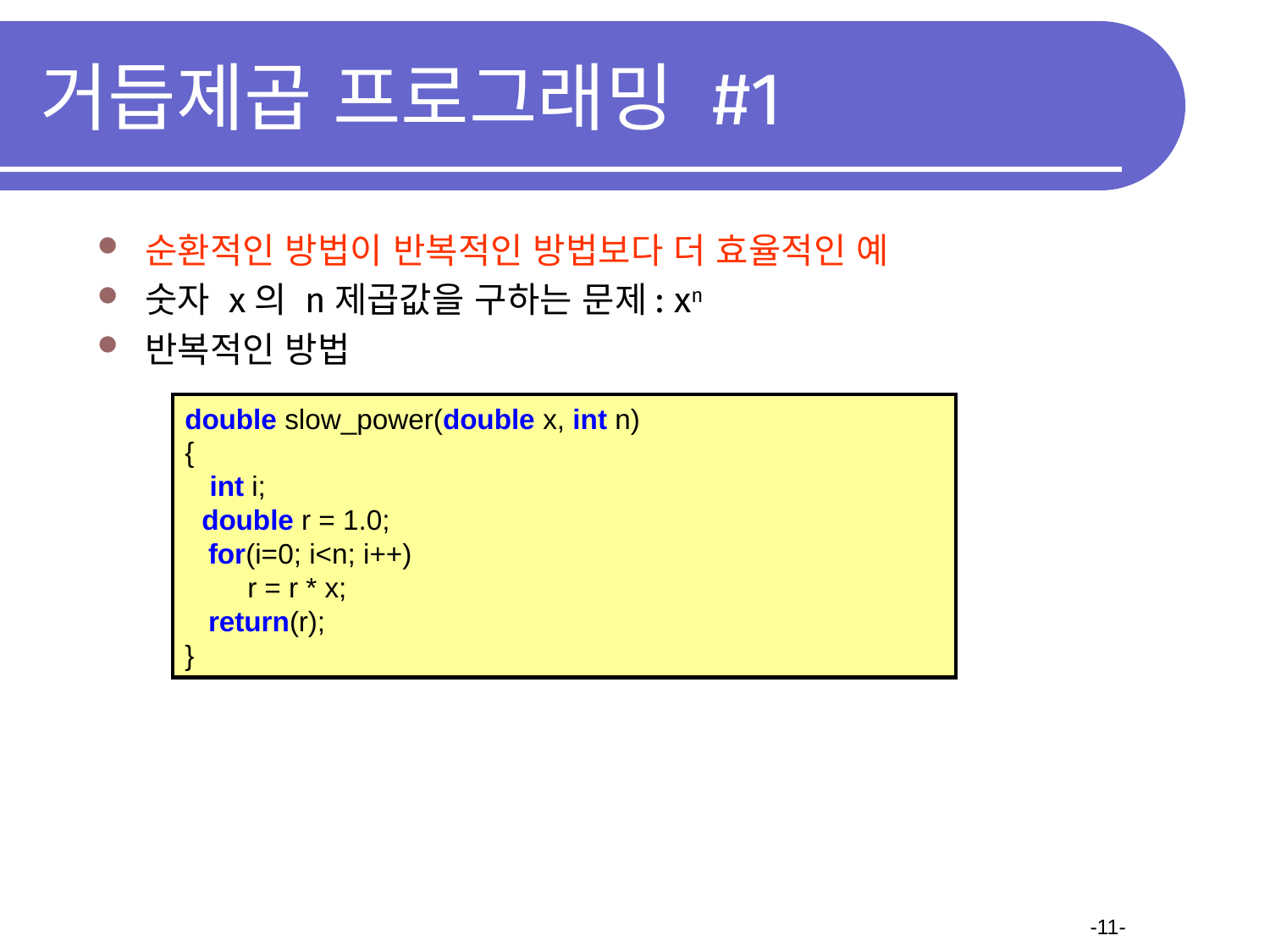

# 거듭제곱 프로그래밍 #1
순환적인 방법이 반복적인 방법보다 더 효율적인 예
숫자 x의 n제곱값을 구하는 문제: xn
반복적인 방법
double slow_power(double x, int n)
{
  int i;
 double r = 1.0;
   for(i=0; i<n; i++)
        r = r * x;
   return(r);
}